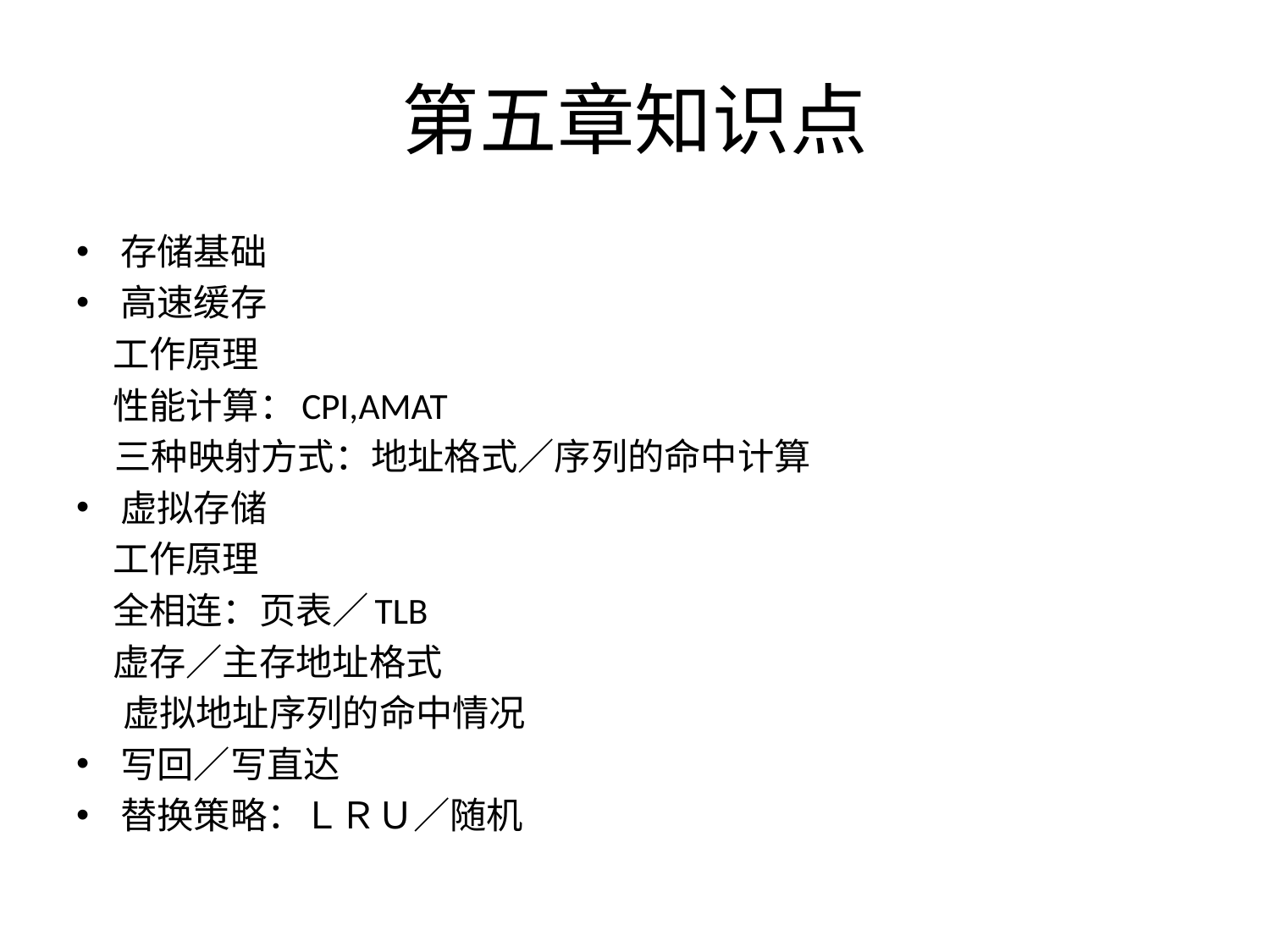

# 第五章知识点
存储基础
高速缓存
　工作原理
　性能计算：CPI,AMAT
    三种映射方式：地址格式／序列的命中计算
虚拟存储
　工作原理
　全相连：页表／TLB
　虚存／主存地址格式
     虚拟地址序列的命中情况
写回／写直达
替换策略：ＬＲＵ／随机